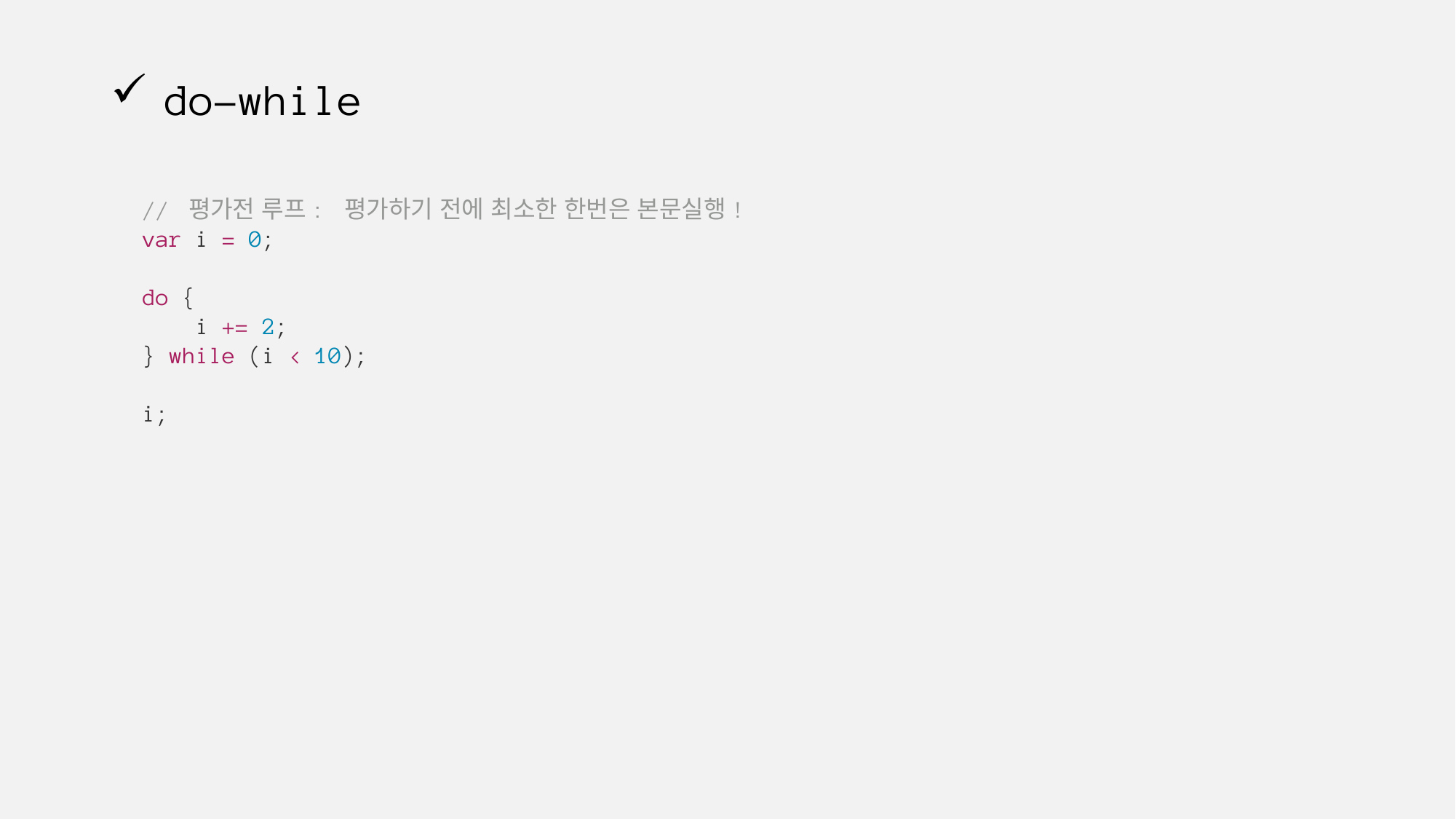

# do-while
// 평가전 루프: 평가하기 전에 최소한 한번은 본문실행!
var i = 0;

do {
    i += 2;
} while (i < 10);

i;